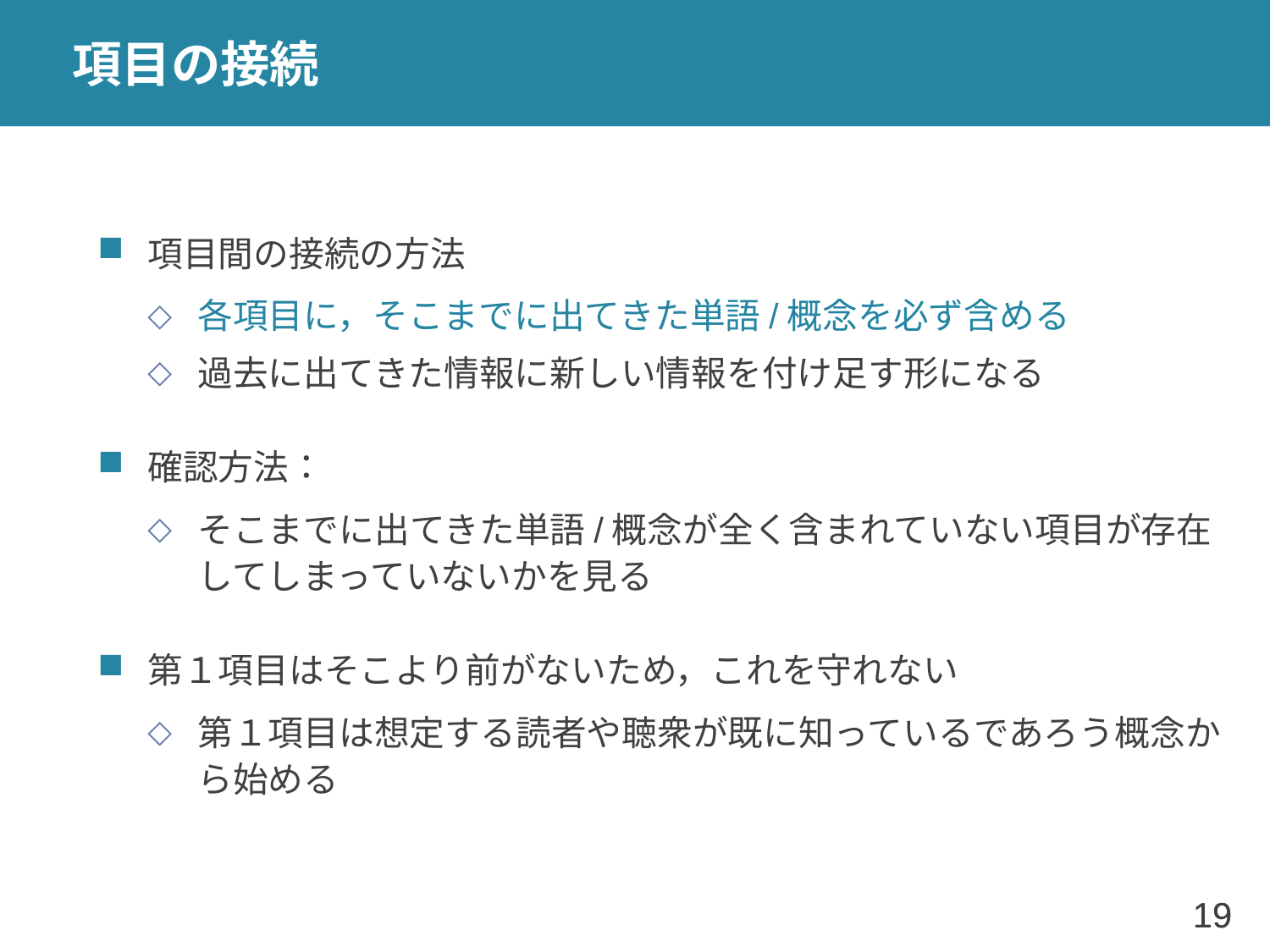

# 項目の接続
項目間の接続の方法
各項目に，そこまでに出てきた単語/概念を必ず含める
過去に出てきた情報に新しい情報を付け足す形になる
確認方法：
そこまでに出てきた単語/概念が全く含まれていない項目が存在してしまっていないかを見る
第１項目はそこより前がないため，これを守れない
第１項目は想定する読者や聴衆が既に知っているであろう概念から始める